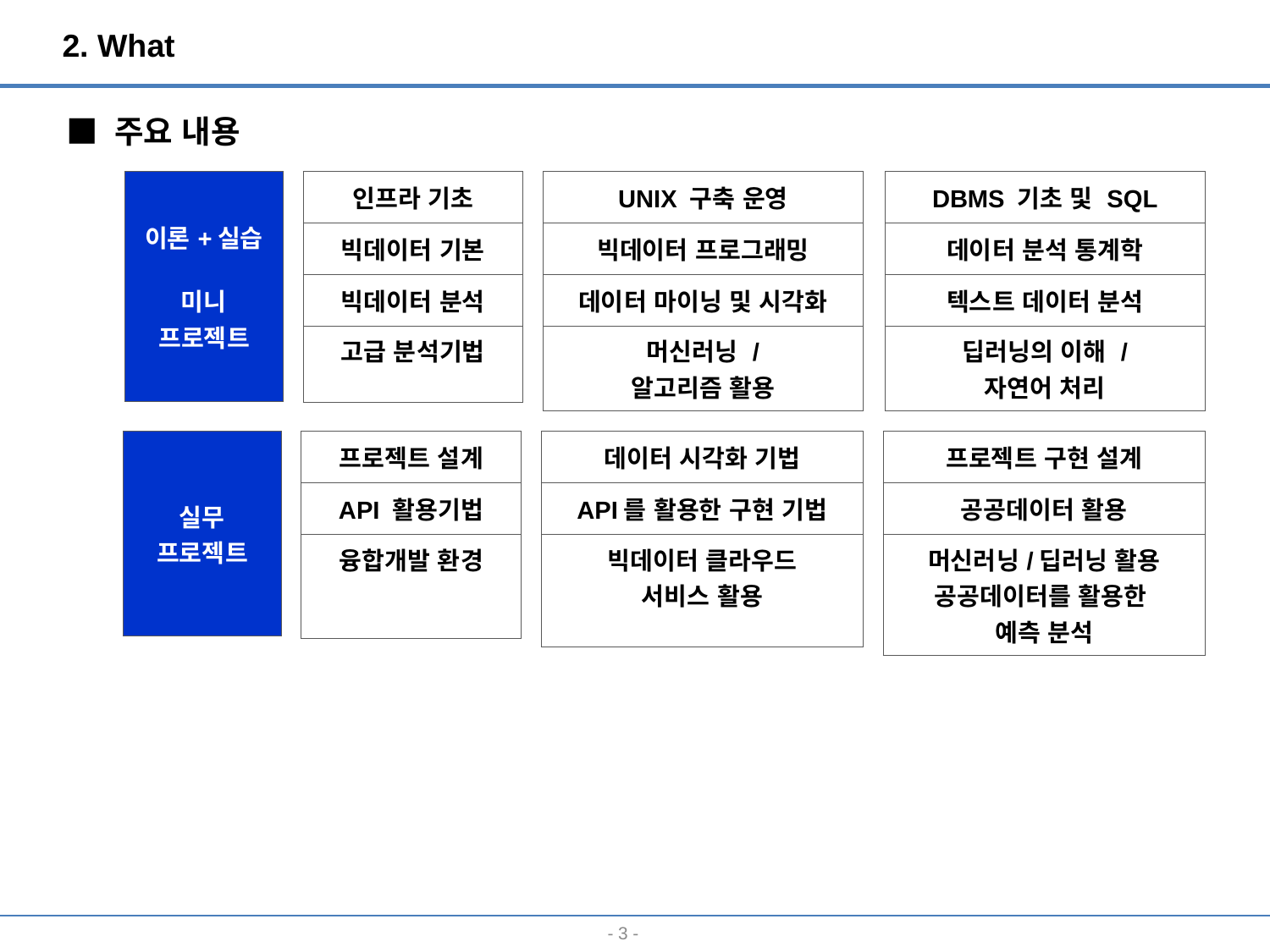

2. What
■ 주요 내용
| 이론+실습 미니 프로젝트 |
| --- |
| 인프라 기초 |
| --- |
| 빅데이터 기본 |
| 빅데이터 분석 |
| 고급 분석기법 |
| UNIX 구축 운영 |
| --- |
| 빅데이터 프로그래밍 |
| 데이터 마이닝 및 시각화 |
| 머신러닝 / 알고리즘 활용 |
| DBMS 기초 및 SQL |
| --- |
| 데이터 분석 통계학 |
| 텍스트 데이터 분석 |
| 딥러닝의 이해 / 자연어 처리 |
| 실무 프로젝트 |
| --- |
| 프로젝트 설계 |
| --- |
| API 활용기법 |
| 융합개발 환경 |
| 데이터 시각화 기법 |
| --- |
| API를 활용한 구현 기법 |
| 빅데이터 클라우드 서비스 활용 |
| 프로젝트 구현 설계 |
| --- |
| 공공데이터 활용 |
| 머신러닝/딥러닝 활용 공공데이터를 활용한 예측 분석 |
- 3 -